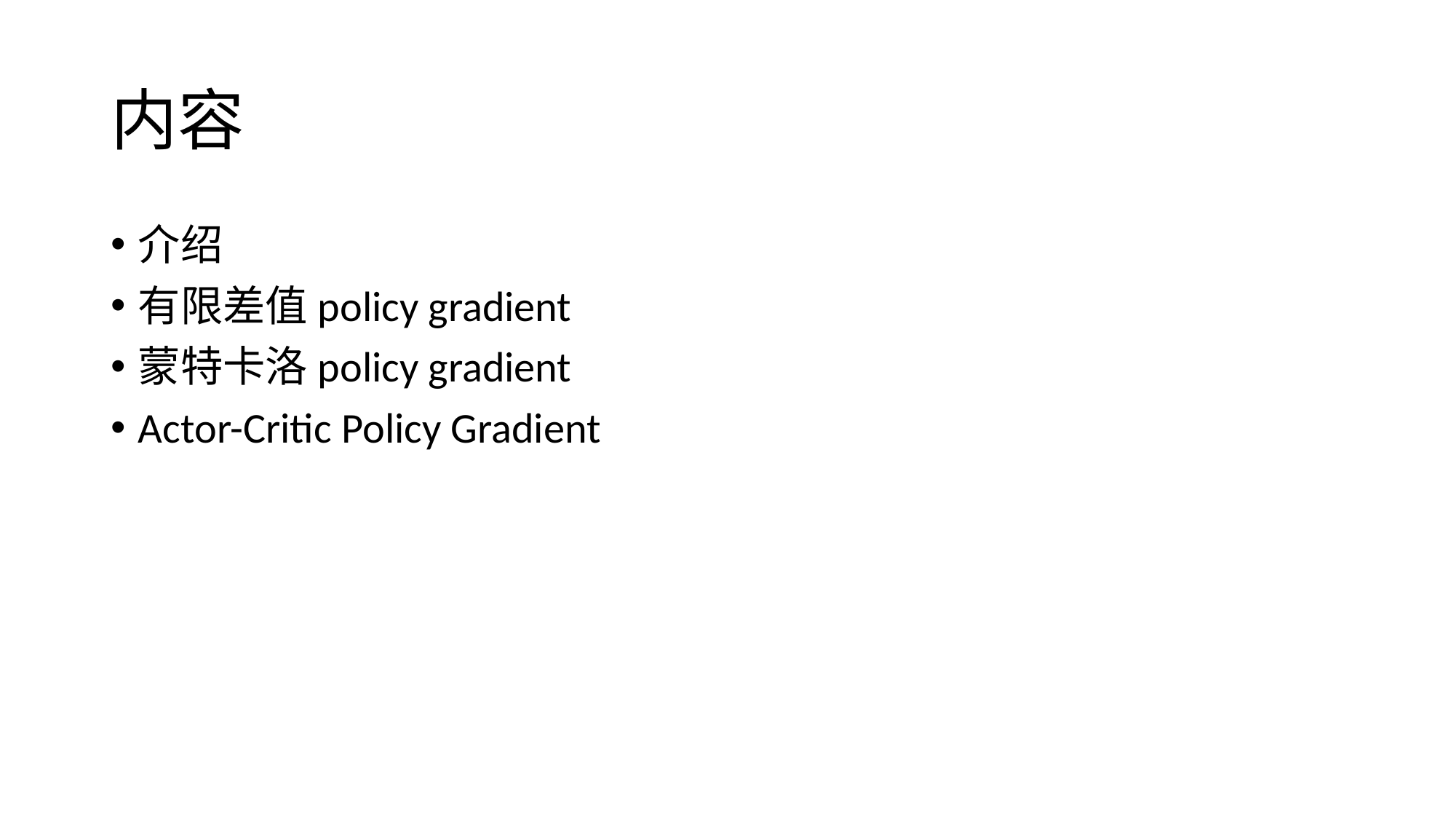

# 内容
介绍
有限差值policy gradient
蒙特卡洛policy gradient
Actor-Critic Policy Gradient